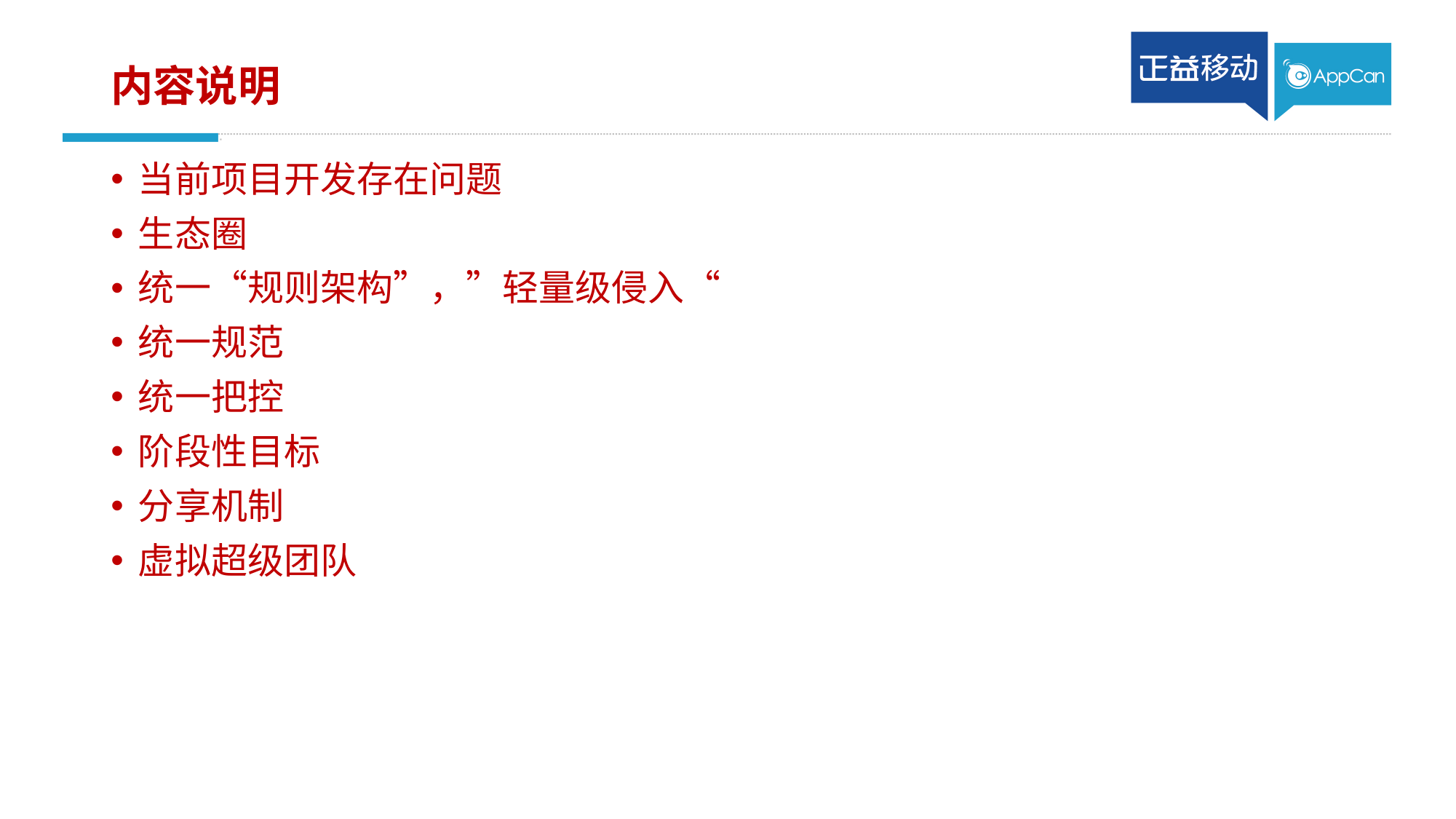

# 内容说明
当前项目开发存在问题
生态圈
统一“规则架构”，”轻量级侵入“
统一规范
统一把控
阶段性目标
分享机制
虚拟超级团队